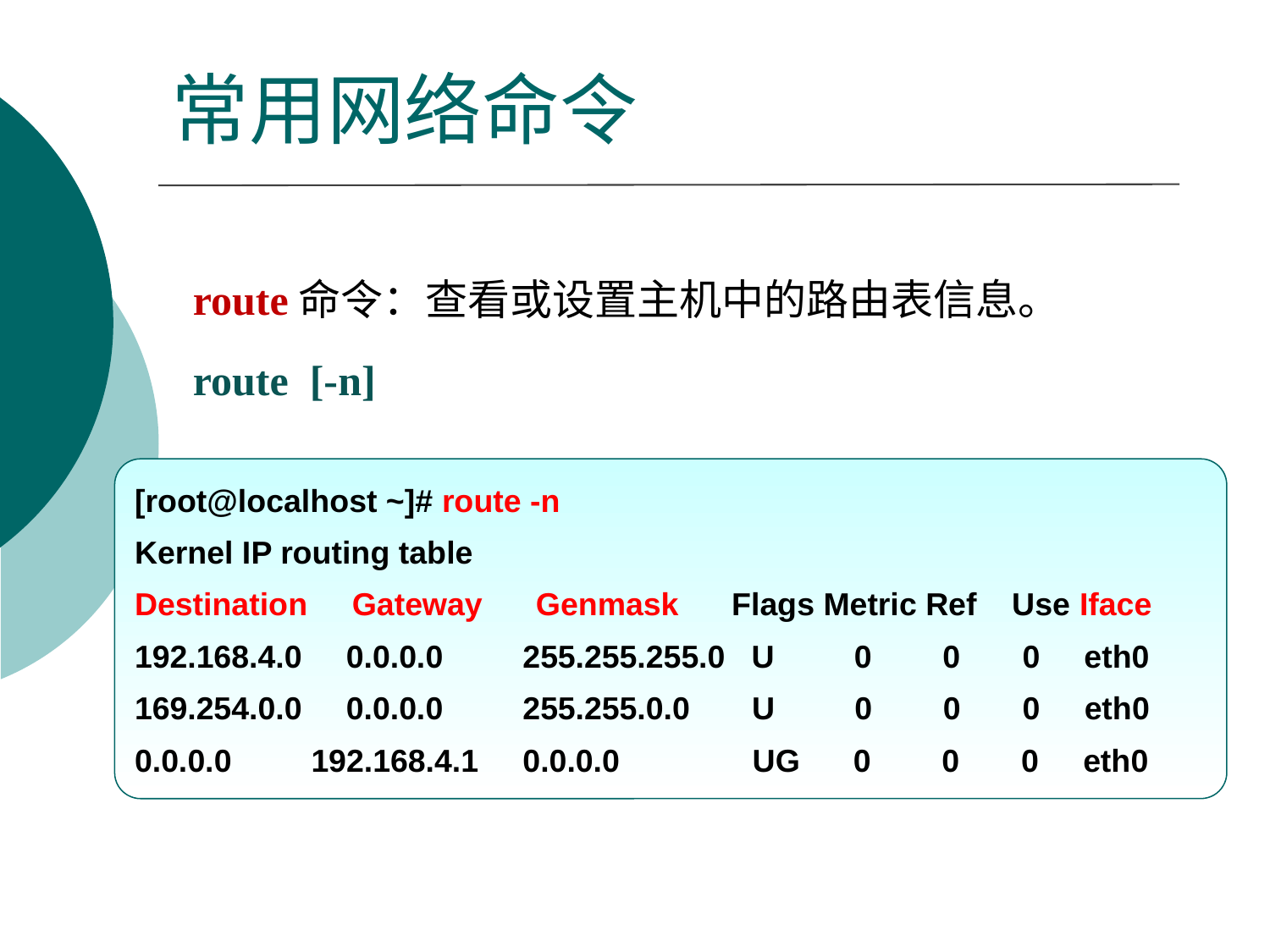

# 常用网络命令
route命令：查看或设置主机中的路由表信息。
route  [-n]

[root@localhost ~]# route -n
Kernel IP routing table
Destination     Gateway      Genmask      Flags Metric Ref    Use Iface
192.168.4.0     0.0.0.0         255.255.255.0   U         0        0       0     eth0
169.254.0.0     0.0.0.0         255.255.0.0       U         0        0       0     eth0
0.0.0.0         192.168.4.1     0.0.0.0               UG      0        0       0     eth0